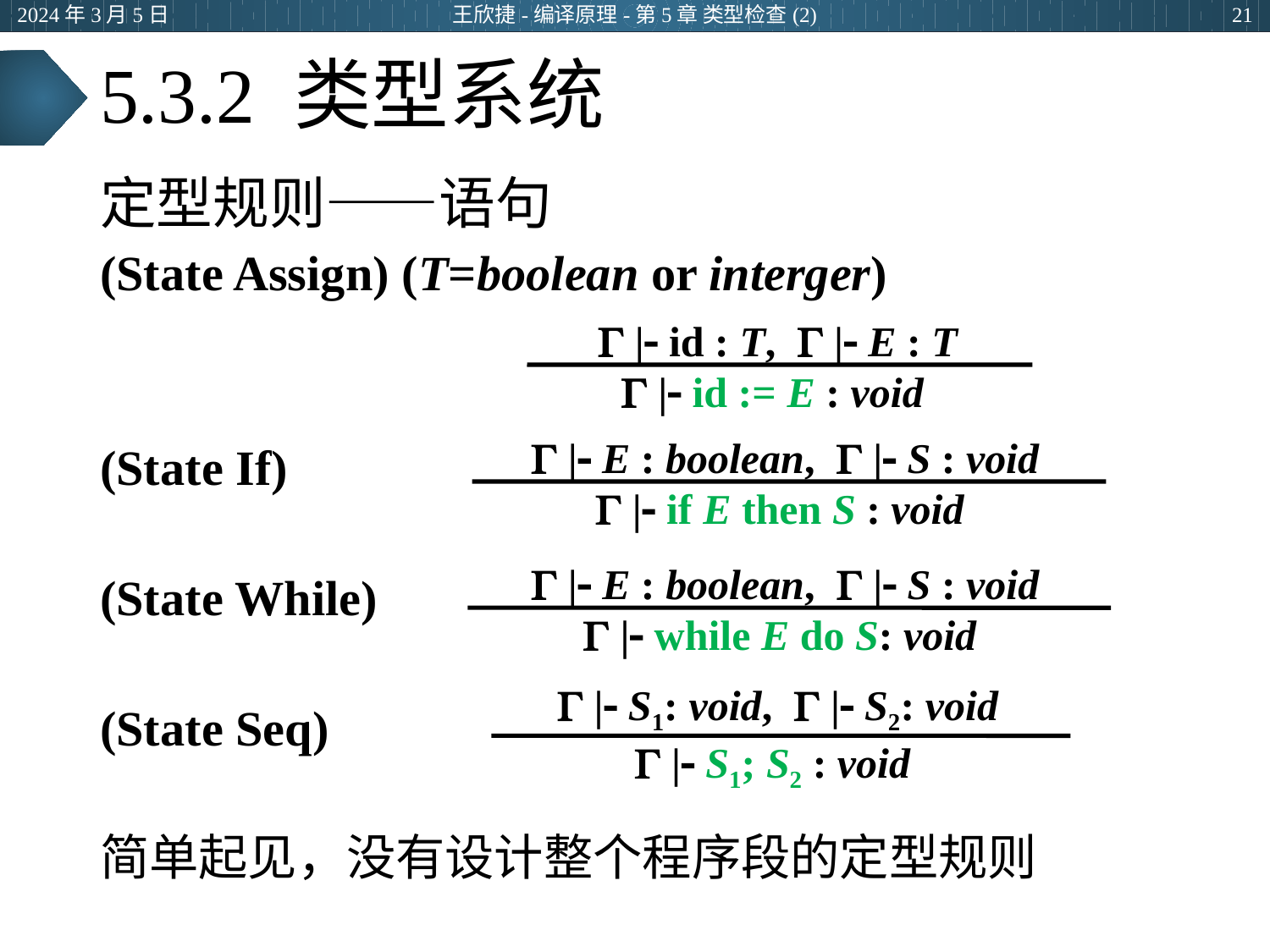

2024年3月5日
王欣捷-编译原理-第5章 类型检查(2)
21
# 5.3.2 类型系统
定型规则——语句
(State Assign) (T=boolean or interger)

(State If)

(State While)

(State Seq)

简单起见，没有设计整个程序段的定型规则
 Γ |− id : T,  Γ |− E : T
Γ |− id := E : void

 Γ |− E : boolean,  Γ |− S : void
Γ |− if E then S : void

 Γ |− E : boolean,  Γ |− S : void
Γ |− while E do S: void

 Γ |− S1: void,  Γ |− S2: void
Γ |− S1; S2 : void